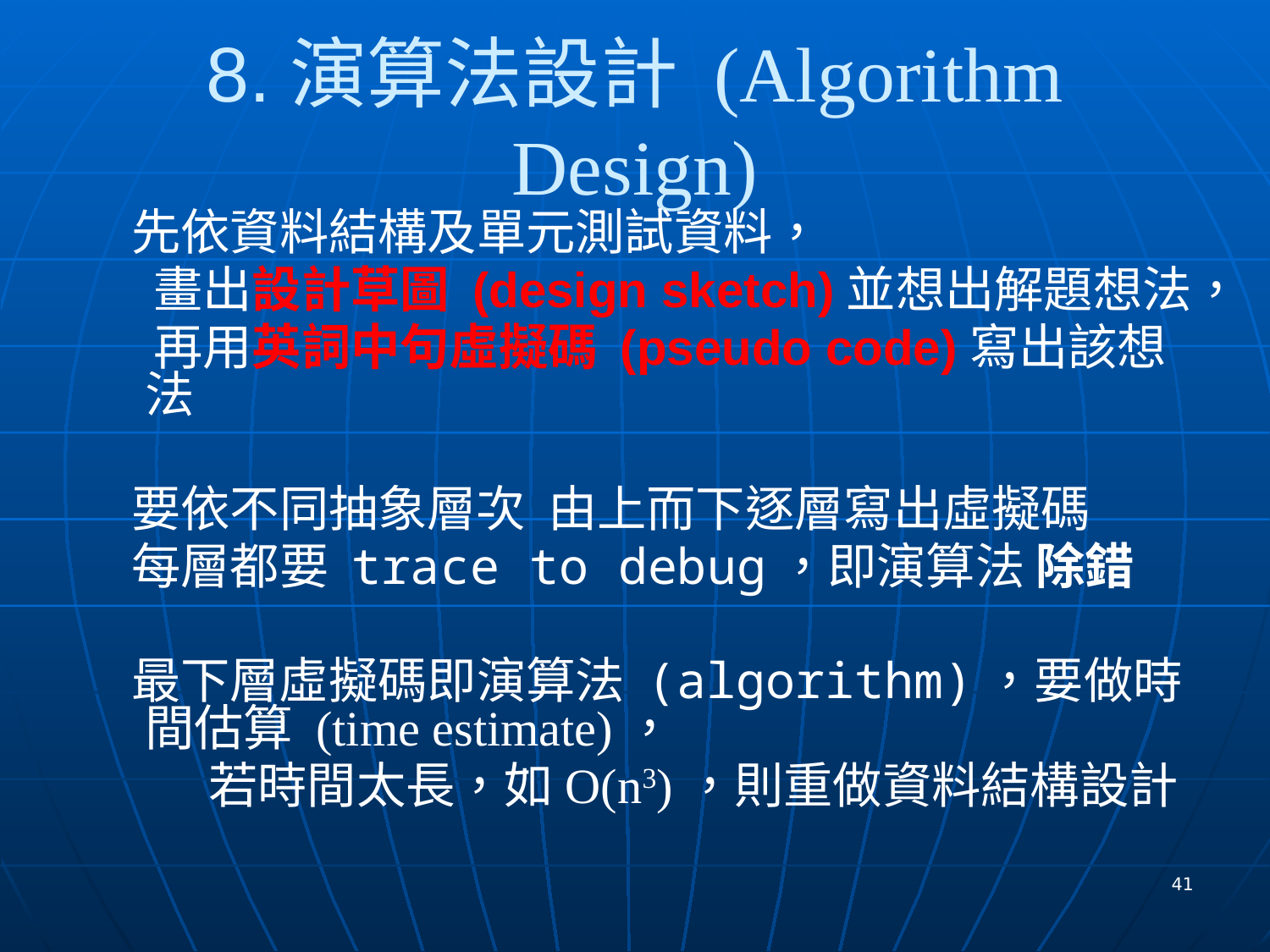

# 8.演算法設計 (Algorithm Design)
  先依資料結構及單元測試資料，
    畫出設計草圖 (design sketch)並想出解題想法，
    再用英詞中句虛擬碼 (pseudo code)寫出該想法

  要依不同抽象層次  由上而下逐層寫出虛擬碼
  每層都要 trace to debug，即演算法 除錯

  最下層虛擬碼即演算法 (algorithm)，要做時間估算 (time estimate)，
         若時間太長，如O(n3)，則重做資料結構設計

41